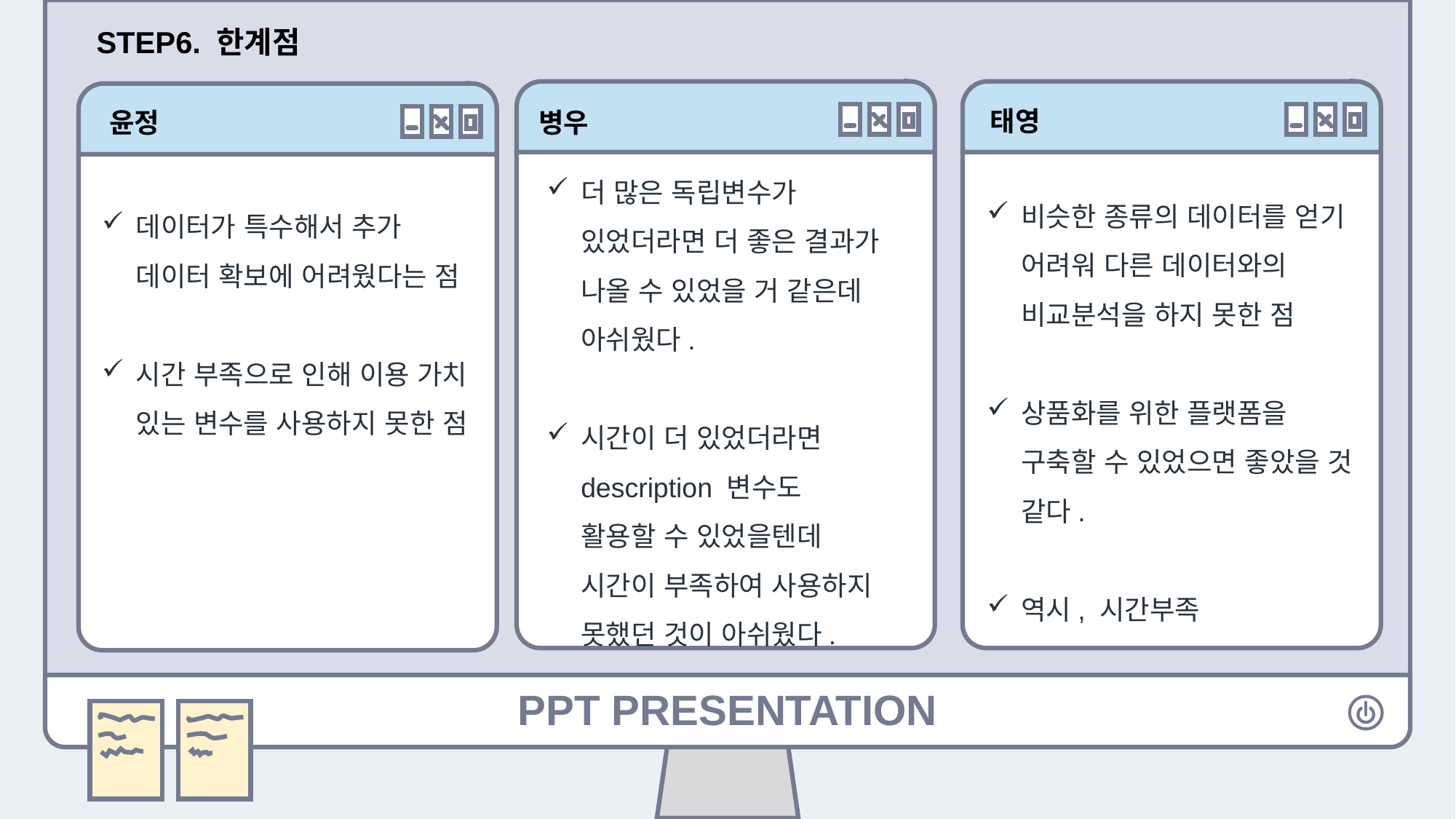

STEP6. 한계점

태영
윤정
병우
더 많은 독립변수가 있었더라면 더 좋은 결과가 나올 수 있었을 거 같은데 아쉬웠다.

시간이 더 있었더라면 description 변수도 
활용할 수 있었을텐데 시간이 부족하여 사용하지 못했던 것이 아쉬웠다.
비슷한 종류의 데이터를 얻기 어려워 다른 데이터와의 비교분석을 하지 못한 점

상품화를 위한 플랫폼을 구축할 수 있었으면 좋았을 것 같다.

역시, 시간부족
데이터가 특수해서 추가 데이터 확보에 어려웠다는 점

시간 부족으로 인해 이용 가치 있는 변수를 사용하지 못한 점
PPT PRESENTATION